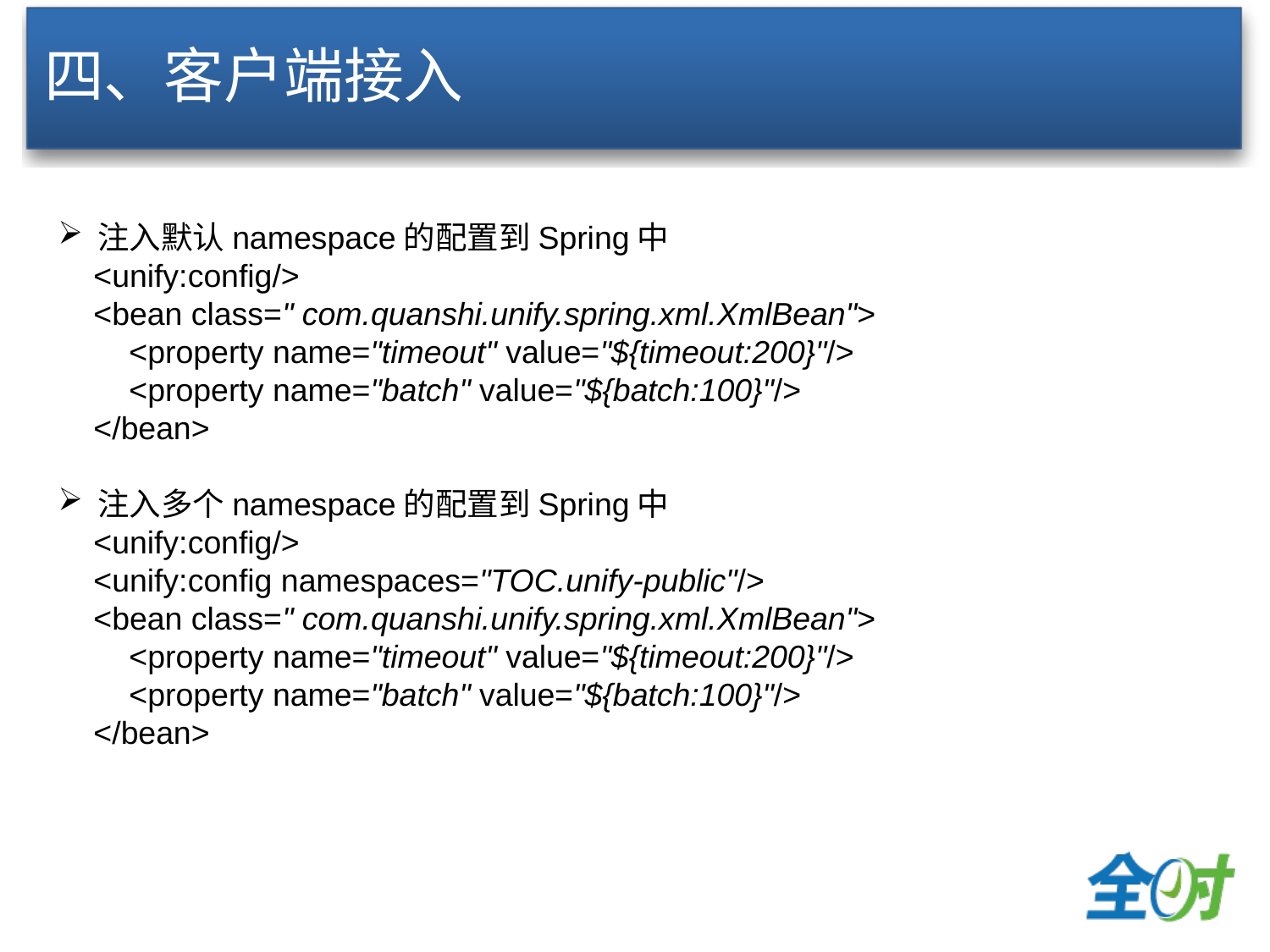

# 四、客户端接入
注入默认namespace的配置到Spring中
    <unify:config/>
    <bean class=" com.quanshi.unify.spring.xml.XmlBean">
        <property name="timeout" value="${timeout:200}"/>
        <property name="batch" value="${batch:100}"/>
    </bean>

注入多个namespace的配置到Spring中
    <unify:config/>
    <unify:config namespaces="TOC.unify-public"/>
    <bean class=" com.quanshi.unify.spring.xml.XmlBean">
        <property name="timeout" value="${timeout:200}"/>
        <property name="batch" value="${batch:100}"/>
    </bean>